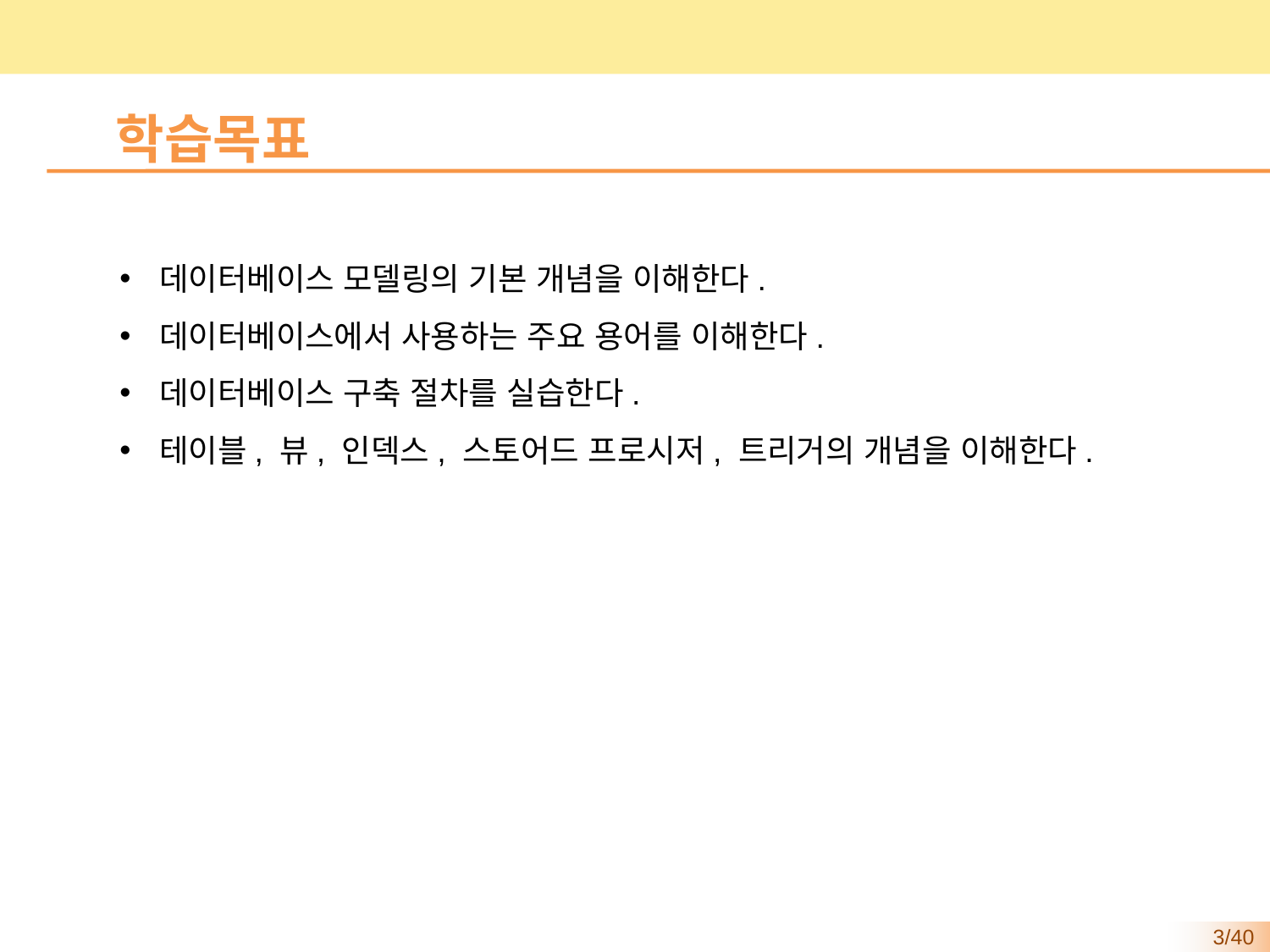

학습목표

데이터베이스 모델링의 기본 개념을 이해한다.
데이터베이스에서 사용하는 주요 용어를 이해한다.
데이터베이스 구축 절차를 실습한다.
테이블, 뷰, 인덱스, 스토어드 프로시저, 트리거의 개념을 이해한다.